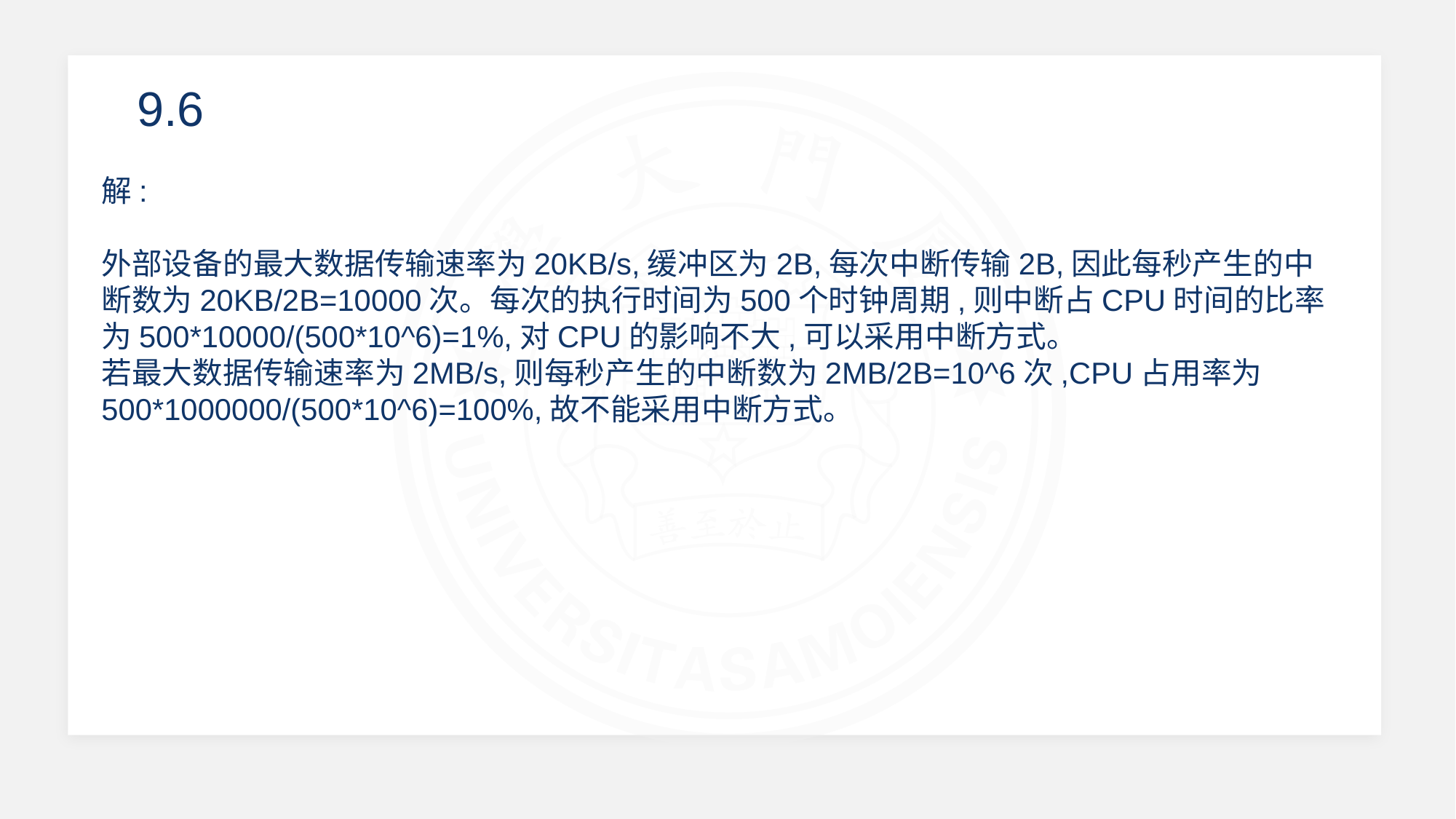

9.6

解:

外部设备的最大数据传输速率为20KB/s,缓冲区为2B,每次中断传输2B,因此每秒产生的中断数为20KB/2B=10000次。每次的执行时间为500个时钟周期,则中断占CPU时间的比率为500*10000/(500*10^6)=1%,对CPU的影响不大,可以采用中断方式。
若最大数据传输速率为2MB/s,则每秒产生的中断数为2MB/2B=10^6次,CPU占用率为500*1000000/(500*10^6)=100%,故不能采用中断方式。